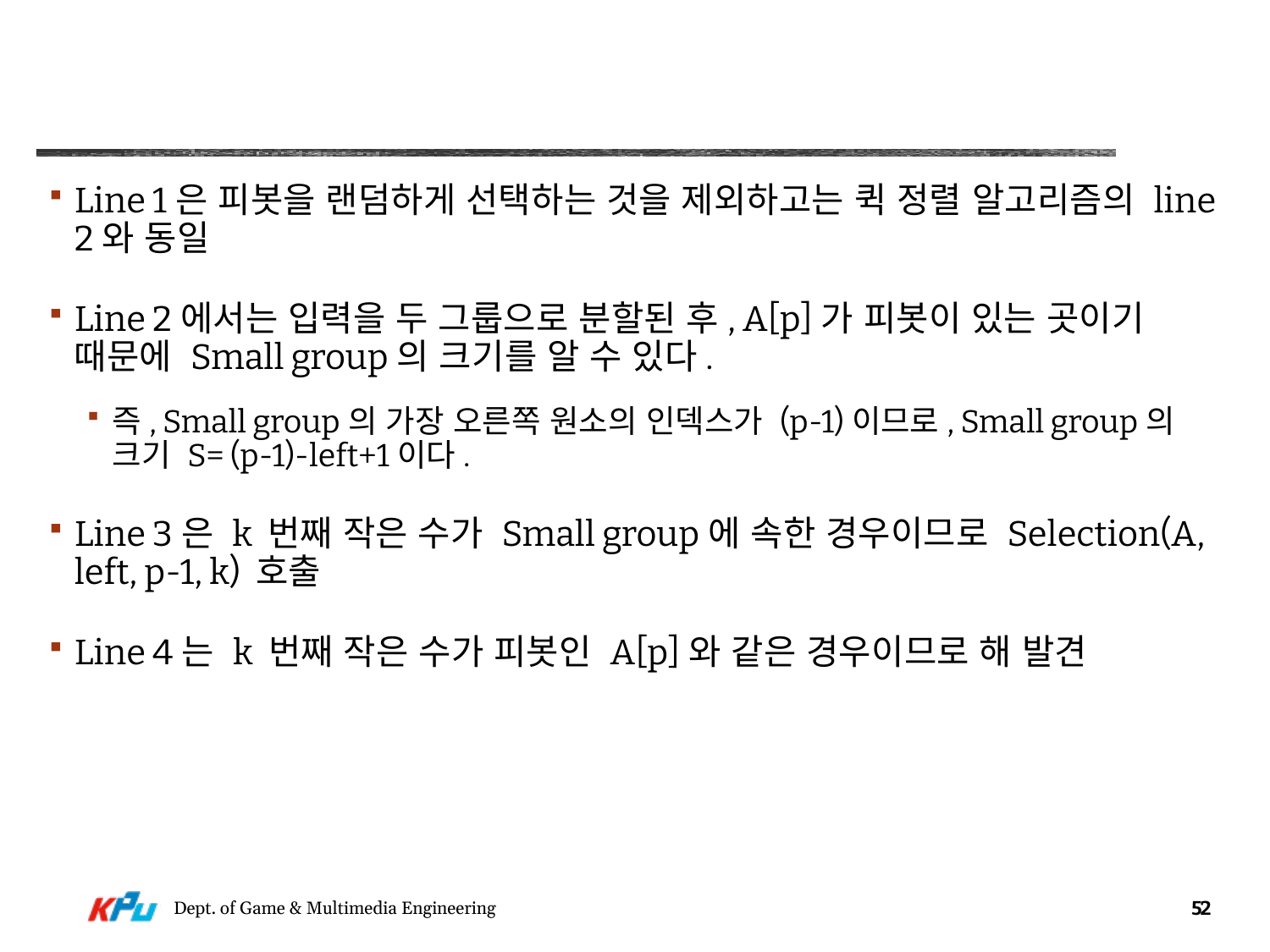

#
Line 1은 피봇을 랜덤하게 선택하는 것을 제외하고는 퀵 정렬 알고리즘의 line 2와 동일
Line 2에서는 입력을 두 그룹으로 분할된 후, A[p]가 피봇이 있는 곳이기 때문에 Small group의 크기를 알 수 있다.
즉, Small group의 가장 오른쪽 원소의 인덱스가 (p-1)이므로, Small group의 크기 S= (p-1)-left+1이다.
Line 3은 k 번째 작은 수가 Small group에 속한 경우이므로 Selection(A, left, p-1, k) 호출
Line 4는 k 번째 작은 수가 피봇인 A[p]와 같은 경우이므로 해 발견

Dept. of Game & Multimedia Engineering
52